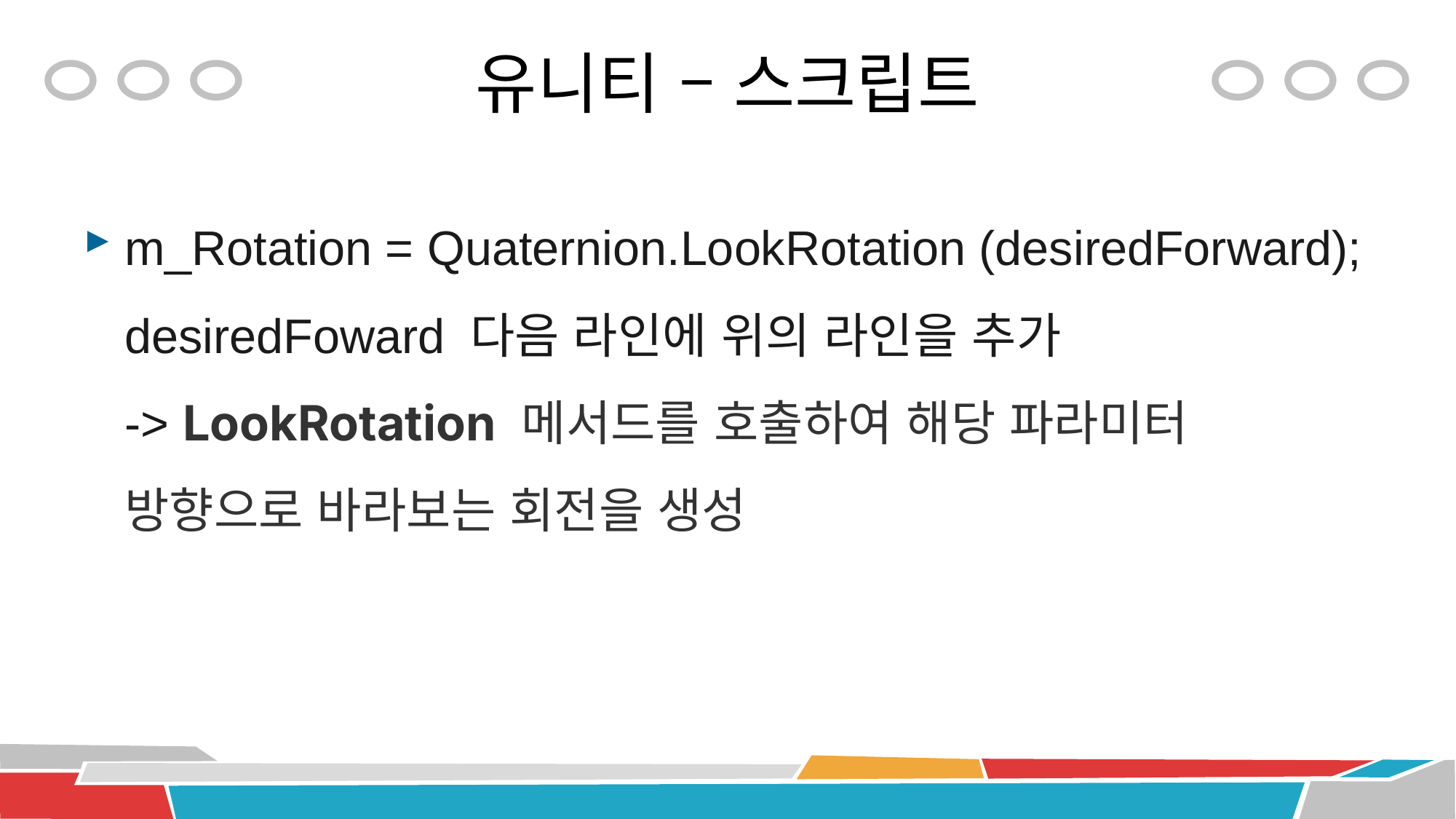

# 유니티 – 스크립트
m_Rotation = Quaternion.LookRotation (desiredForward);
desiredFoward 다음 라인에 위의 라인을 추가
-> LookRotation 메서드를 호출하여 해당 파라미터 방향으로 바라보는 회전을 생성